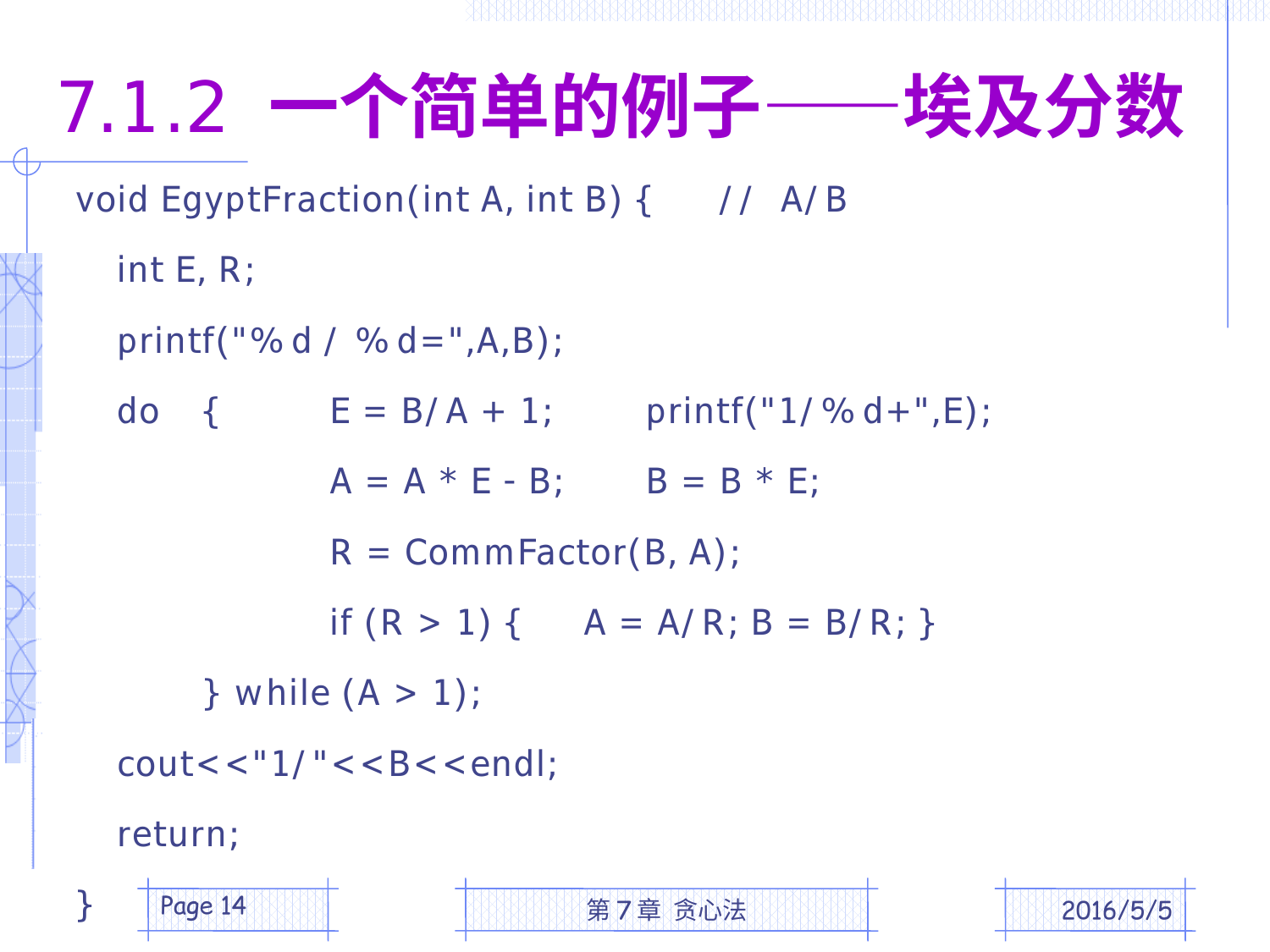

# 7.1.2 一个简单的例子——埃及分数
void EgyptFraction(int A, int B) {      //  A/B
    int E, R;
    printf("%d / %d=",A,B);
    do    {	E = B/A + 1;  	      printf("1/%d+",E);
		A = A * E - B; 	      B = B * E;
		R = CommFactor(B, A);
		if (R > 1) {	A = A/R; B = B/R; }
	} while (A > 1);
    cout<<"1/"<<B<<endl;
    return;
}
Page 14
第7章  贪心法
2016/5/5